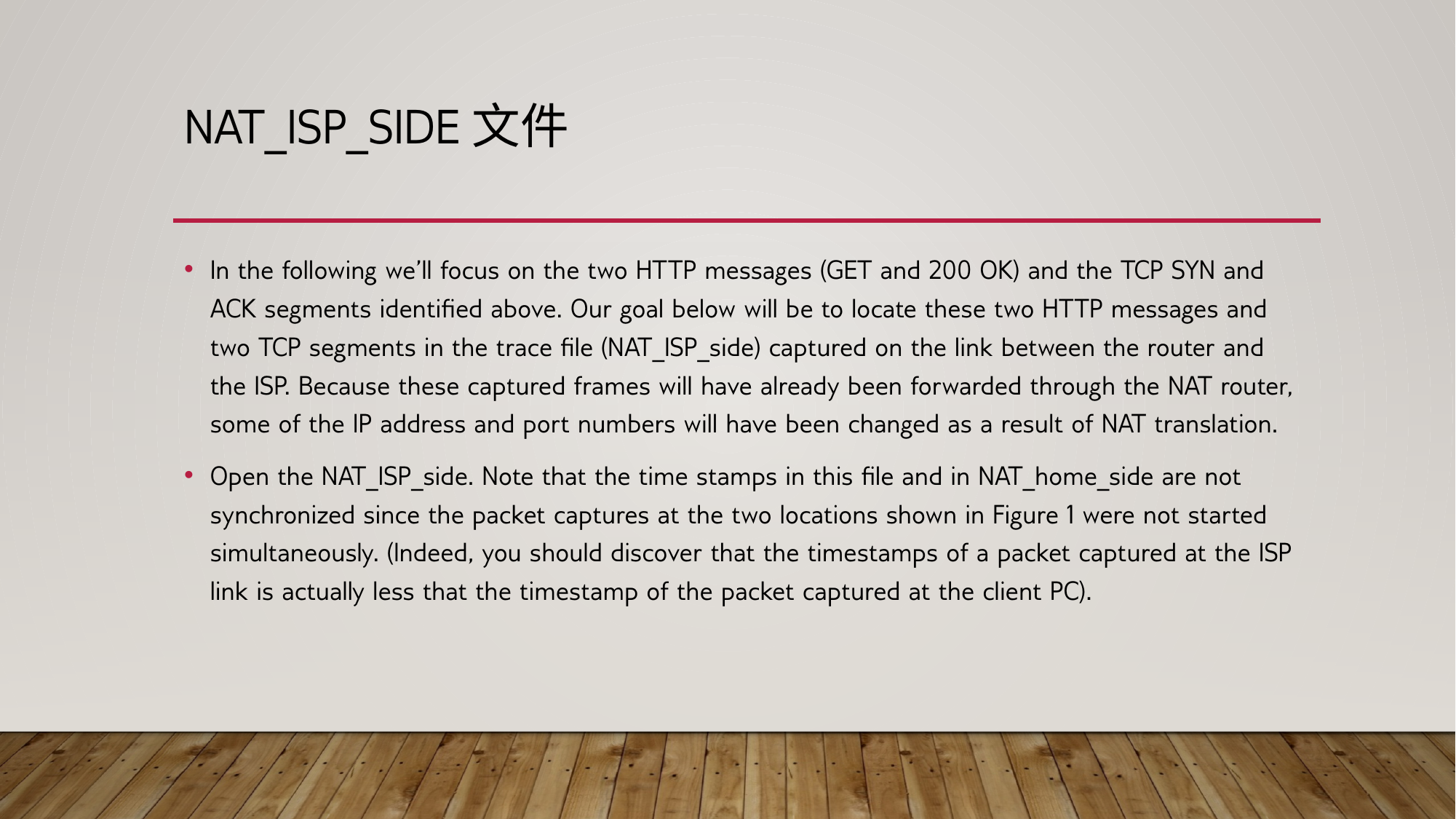

# NAT_ISP_side文件
In the following we’ll focus on the two HTTP messages (GET and 200 OK) and the TCP SYN and ACK segments identified above. Our goal below will be to locate these two HTTP messages and two TCP segments in the trace file (NAT_ISP_side) captured on the link between the router and the ISP. Because these captured frames will have already been forwarded through the NAT router, some of the IP address and port numbers will have been changed as a result of NAT translation.
Open the NAT_ISP_side. Note that the time stamps in this file and in NAT_home_side are not synchronized since the packet captures at the two locations shown in Figure 1 were not started simultaneously. (Indeed, you should discover that the timestamps of a packet captured at the ISP link is actually less that the timestamp of the packet captured at the client PC).